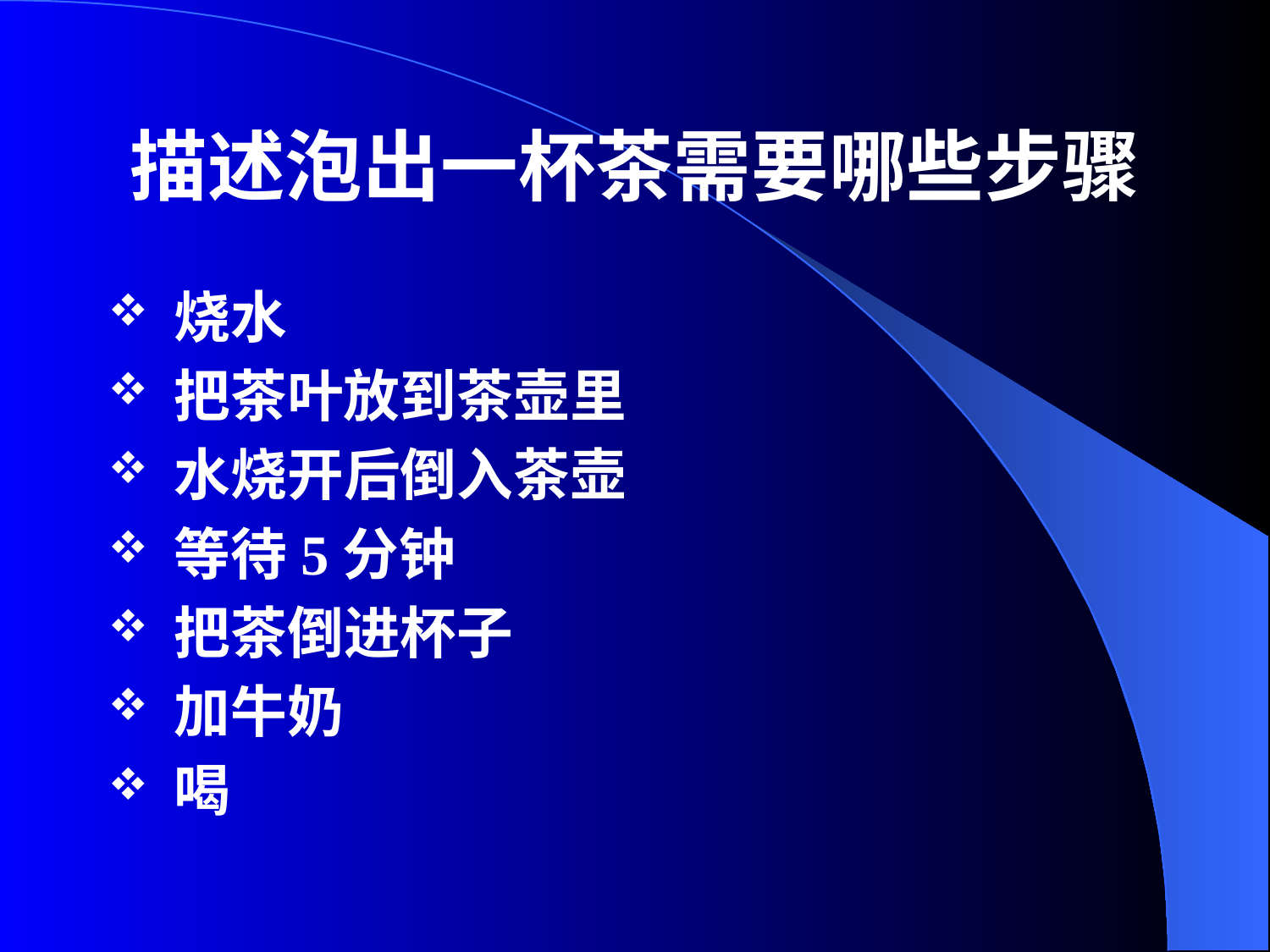

# 描述泡出一杯茶需要哪些步骤
烧水
把茶叶放到茶壶里
水烧开后倒入茶壶
等待5分钟
把茶倒进杯子
加牛奶
喝